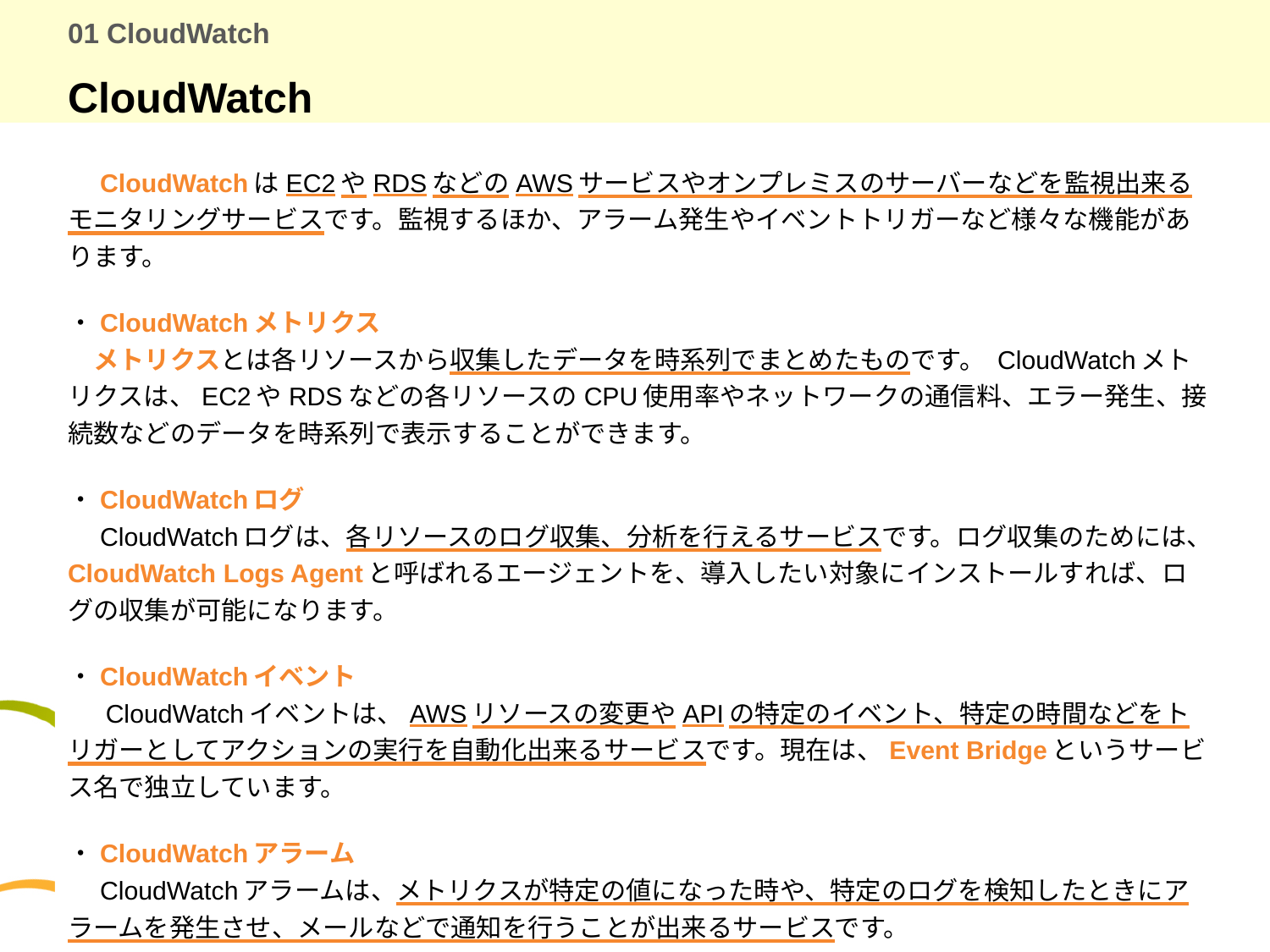

# 01 CloudWatch
CloudWatch
　CloudWatchはEC2やRDSなどのAWSサービスやオンプレミスのサーバーなどを監視出来るモニタリングサービスです。監視するほか、アラーム発生やイベントトリガーなど様々な機能があります。

・CloudWatchメトリクス
　メトリクスとは各リソースから収集したデータを時系列でまとめたものです。 CloudWatchメトリクスは、EC2やRDSなどの各リソースのCPU使用率やネットワークの通信料、エラー発生、接続数などのデータを時系列で表示することができます。

・CloudWatchログ
　CloudWatchログは、各リソースのログ収集、分析を行えるサービスです。ログ収集のためには、CloudWatch Logs Agentと呼ばれるエージェントを、導入したい対象にインストールすれば、ログの収集が可能になります。

・CloudWatchイベント
　 CloudWatchイベントは、AWSリソースの変更やAPIの特定のイベント、特定の時間などをトリガーとしてアクションの実行を自動化出来るサービスです。現在は、Event Bridgeというサービス名で独立しています。

・CloudWatchアラーム
　CloudWatchアラームは、メトリクスが特定の値になった時や、特定のログを検知したときにアラームを発生させ、メールなどで通知を行うことが出来るサービスです。